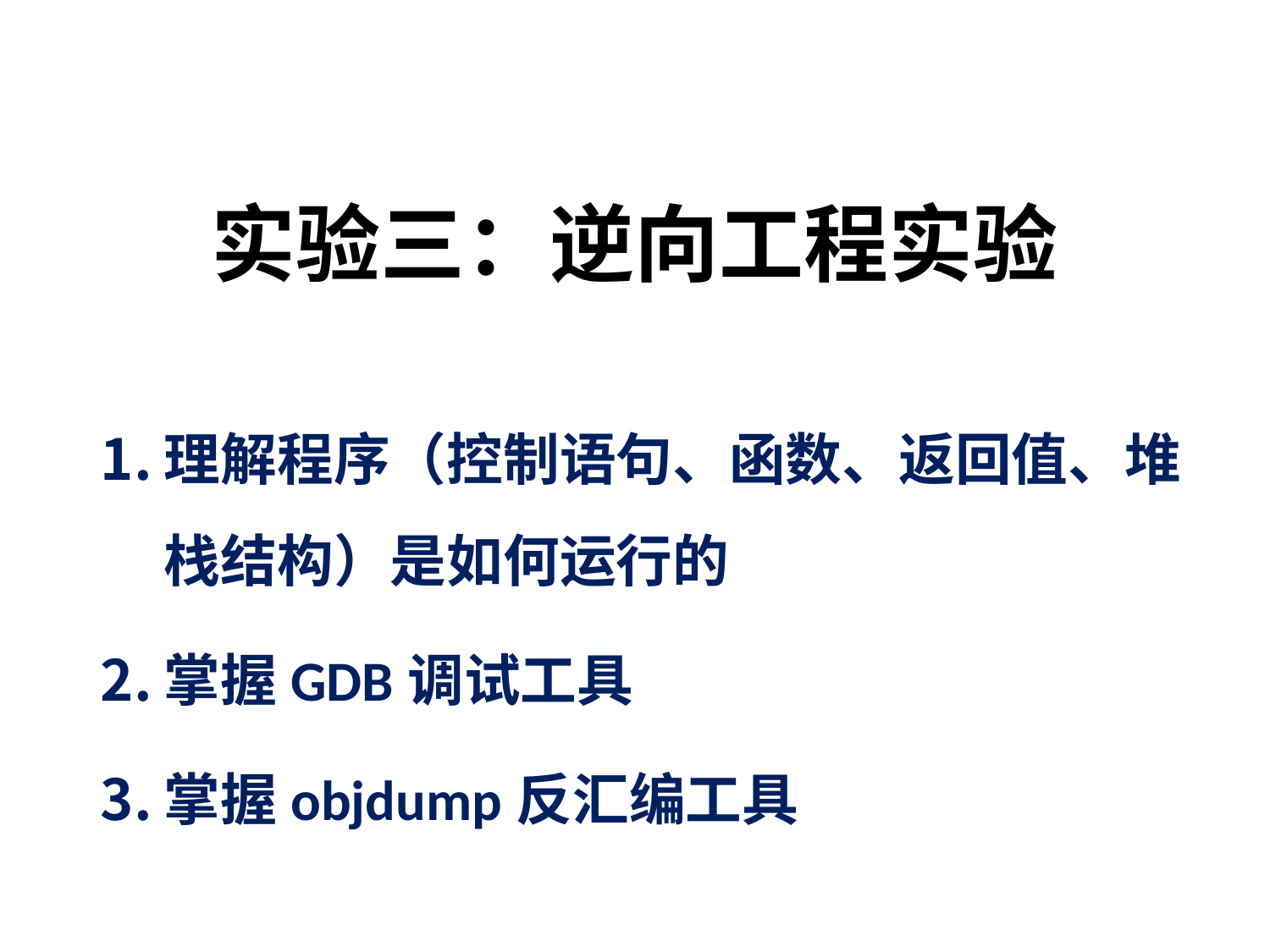

# 实验三：逆向工程实验
理解程序（控制语句、函数、返回值、堆栈结构）是如何运行的
掌握GDB调试工具
掌握objdump反汇编工具